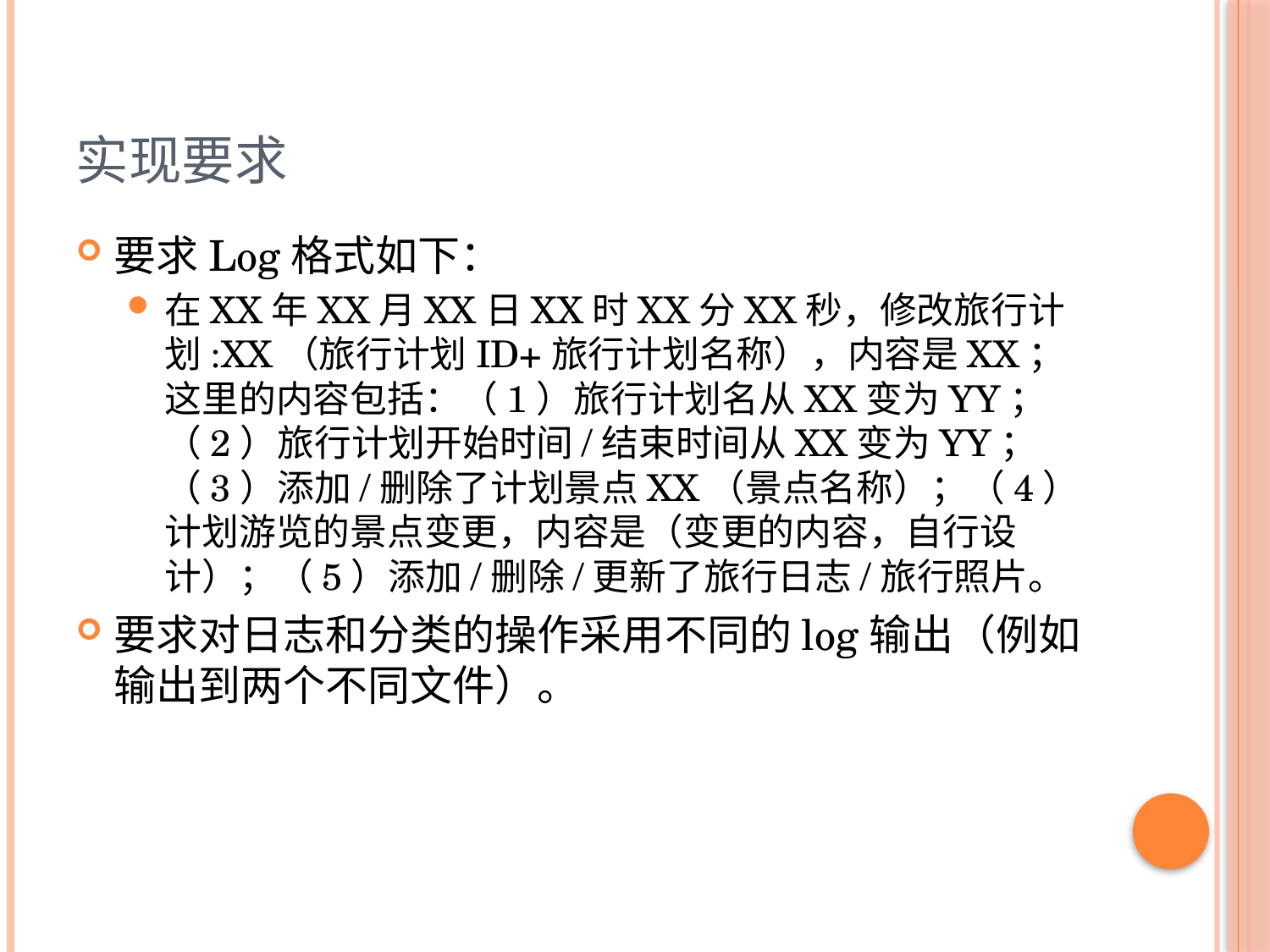

# 实现要求
要求Log格式如下：
在XX年XX月XX日XX时XX分XX秒，修改旅行计划:XX（旅行计划ID+旅行计划名称），内容是XX；这里的内容包括：（1）旅行计划名从XX变为YY；（2）旅行计划开始时间/结束时间从XX变为YY；（3）添加/删除了计划景点XX（景点名称）；（4）计划游览的景点变更，内容是（变更的内容，自行设计）；（5）添加/删除/更新了旅行日志/旅行照片。
要求对日志和分类的操作采用不同的log输出（例如输出到两个不同文件）。